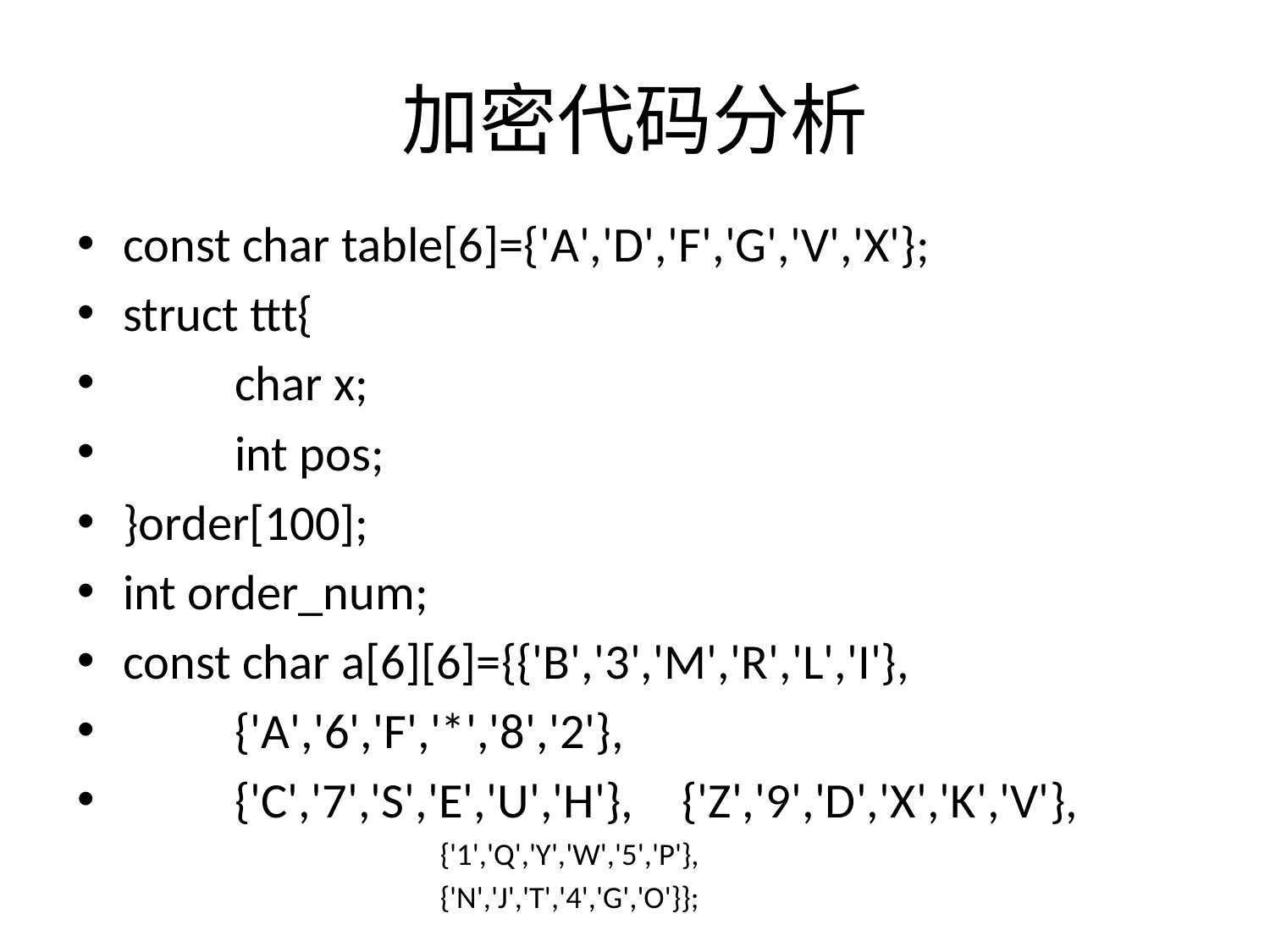

# 加密代码分析
const char table[6]={'A','D','F','G','V','X'};
struct ttt{
	char x;
	int pos;
}order[100];
int order_num;
const char a[6][6]={{'B','3','M','R','L','I'},
			{'A','6','F','*','8','2'},
			{'C','7','S','E','U','H'},					{'Z','9','D','X','K','V'},
{'1','Q','Y','W','5','P'},
{'N','J','T','4','G','O'}};